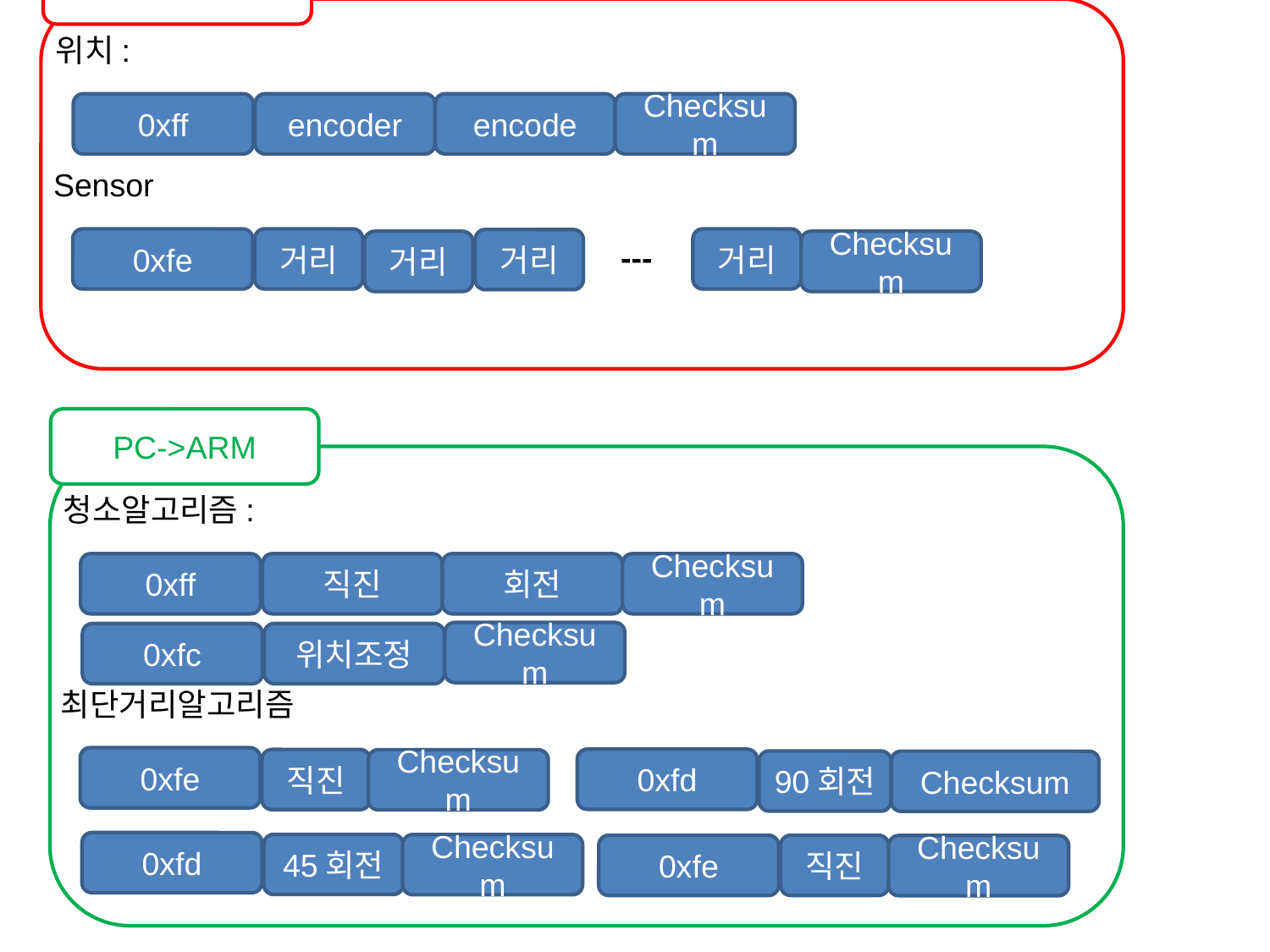

ARM->PC

위치:

0xff
encoder
encode
Checksum
Sensor

0xfe
거리
거리
거리
Checksum
거리
---
PC->ARM

청소알고리즘:

0xff
직진
회전
Checksum
Checksum
0xfc
위치조정
최단거리알고리즘
0xfe
0xfd
직진
Checksum
90회전
Checksum
0xfd
45회전
Checksum
0xfe
직진
Checksum